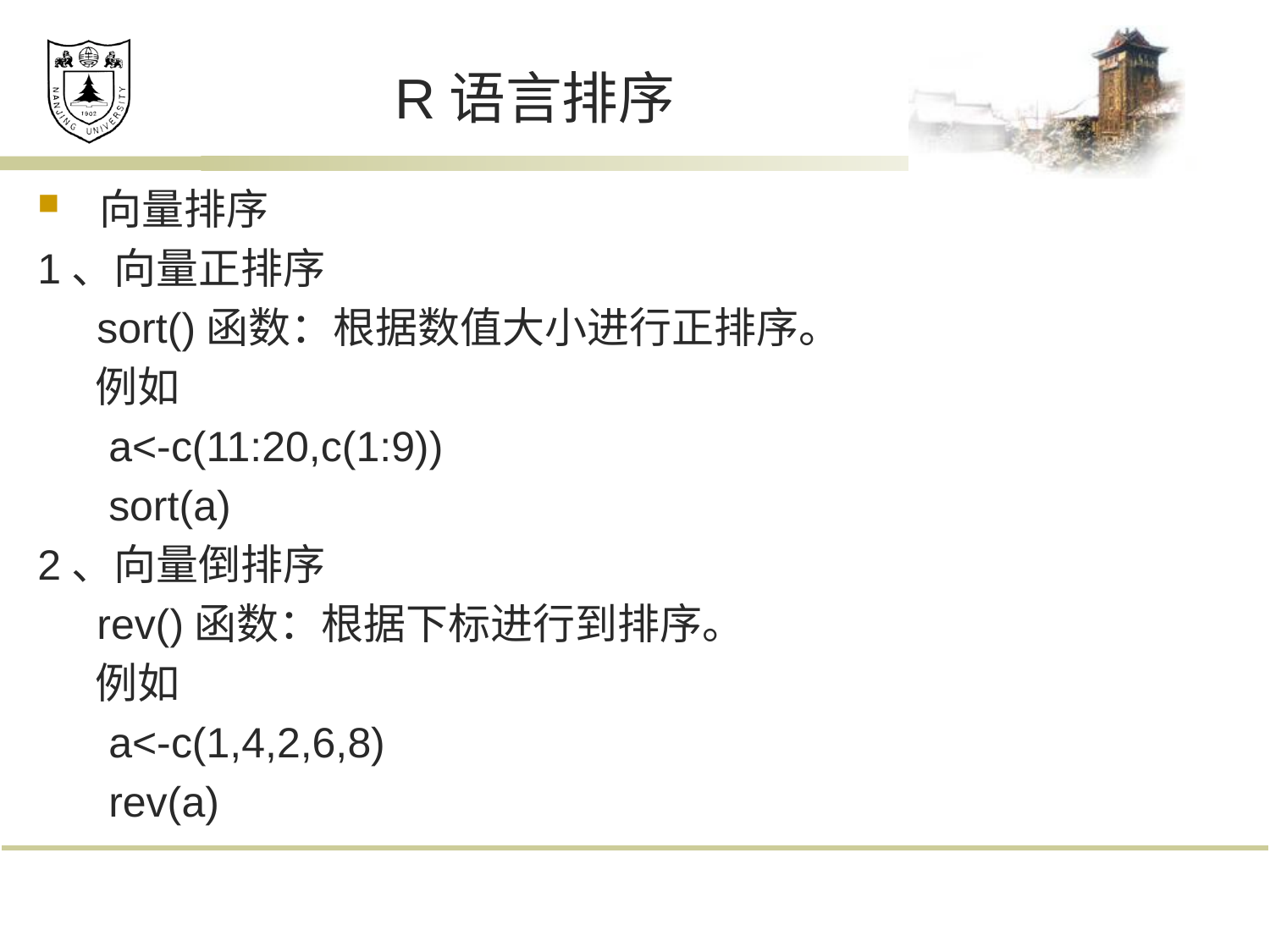

# R语言排序
向量排序
1、向量正排序
     sort()函数：根据数值大小进行正排序。
     例如
      a<-c(11:20,c(1:9))
      sort(a)
2、向量倒排序
     rev()函数：根据下标进行到排序。
     例如
      a<-c(1,4,2,6,8)
      rev(a)